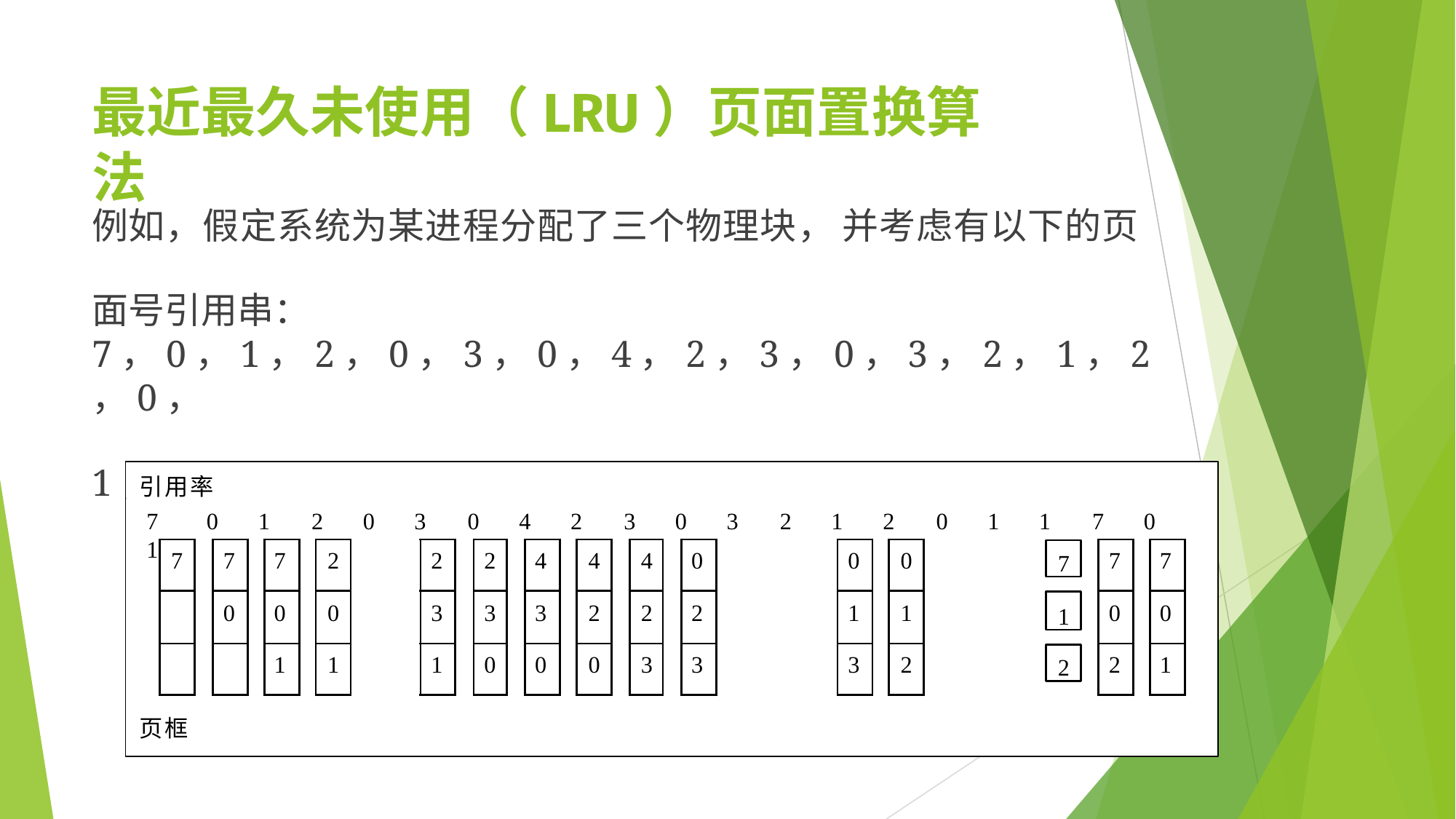

# 最近最久未使用（LRU）页面置换算法
例如，假定系统为某进程分配了三个物理块， 并考虑有以下的页

面号引用串：7，0，1，2，0，3，0，4，2，3，0，3，2，1，2，0，

1，7，0，1。

引用率
7	0	1	2	0	3	0	4	2	3	0	3	2	1	2	0	1	1	7	0	1
| 2 |
| --- |
| 3 |
| 0 |
| 4 |
| --- |
| 2 |
| 3 |
| 7 |
| --- |
|  |
|  |
| 7 |
| --- |
| 0 |
|  |
| 7 |
| --- |
| 0 |
| 1 |
| 2 |
| --- |
| 0 |
| 1 |
| 2 |
| --- |
| 3 |
| 1 |
| 4 |
| --- |
| 3 |
| 0 |
| 4 |
| --- |
| 2 |
| 0 |
| 0 |
| --- |
| 2 |
| 3 |
| 0 |
| --- |
| 1 |
| 3 |
| 0 |
| --- |
| 1 |
| 2 |
| 7 |
| --- |
| 0 |
| 2 |
| 7 |
| --- |
| 0 |
| 1 |
7
1
2
页框